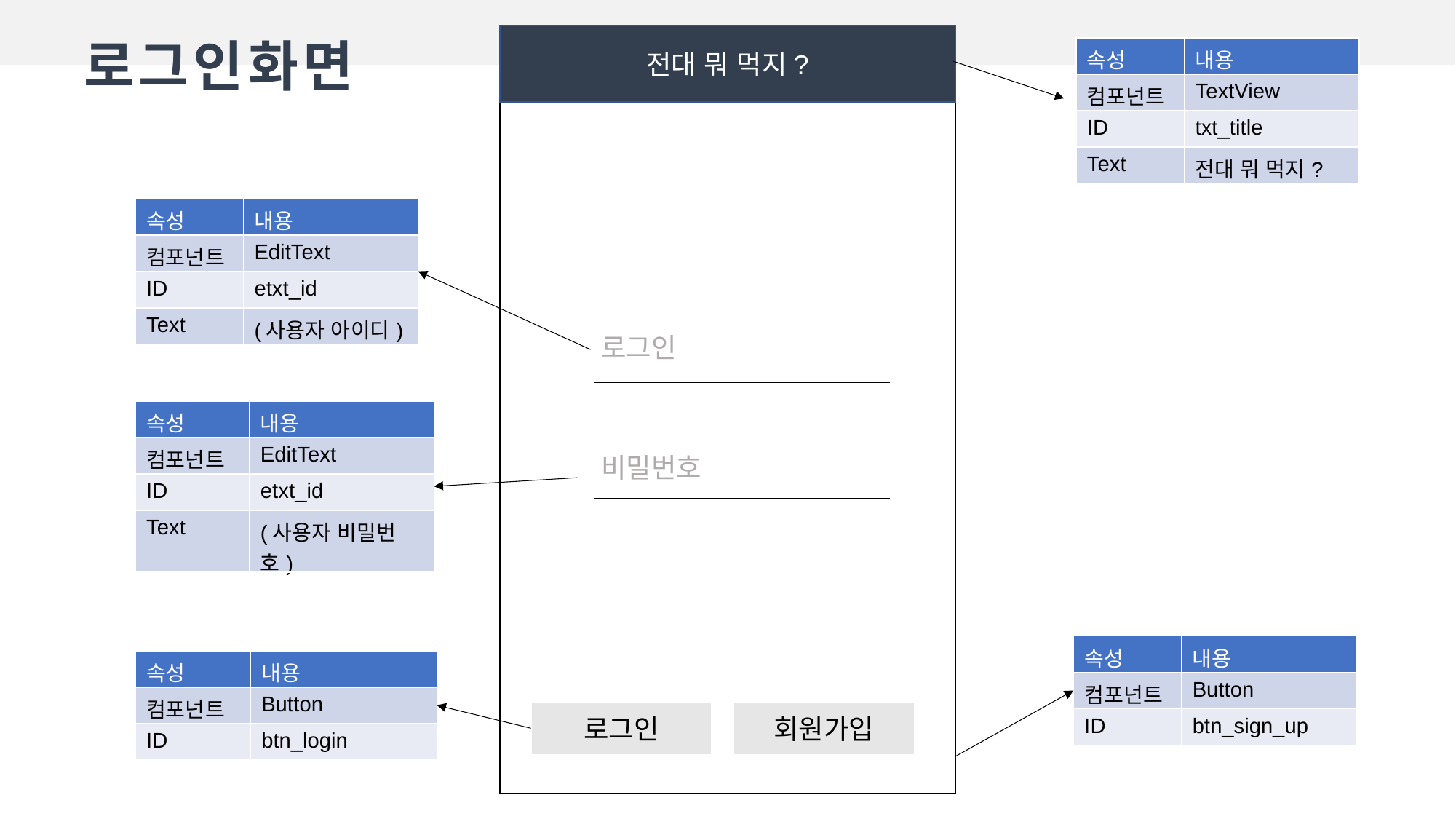

전대 뭐 먹지?
로그인화면
| 속성 | 내용 |
| --- | --- |
| 컴포넌트 | TextView |
| ID | txt\_title |
| Text | 전대 뭐 먹지? |
| 속성 | 내용 |
| --- | --- |
| 컴포넌트 | EditText |
| ID | etxt\_id |
| Text | (사용자 아이디) |
로그인
| 속성 | 내용 |
| --- | --- |
| 컴포넌트 | EditText |
| ID | etxt\_id |
| Text | (사용자 비밀번호) |
비밀번호
| 속성 | 내용 |
| --- | --- |
| 컴포넌트 | Button |
| ID | btn\_sign\_up |
| 속성 | 내용 |
| --- | --- |
| 컴포넌트 | Button |
| ID | btn\_login |
로그인
회원가입